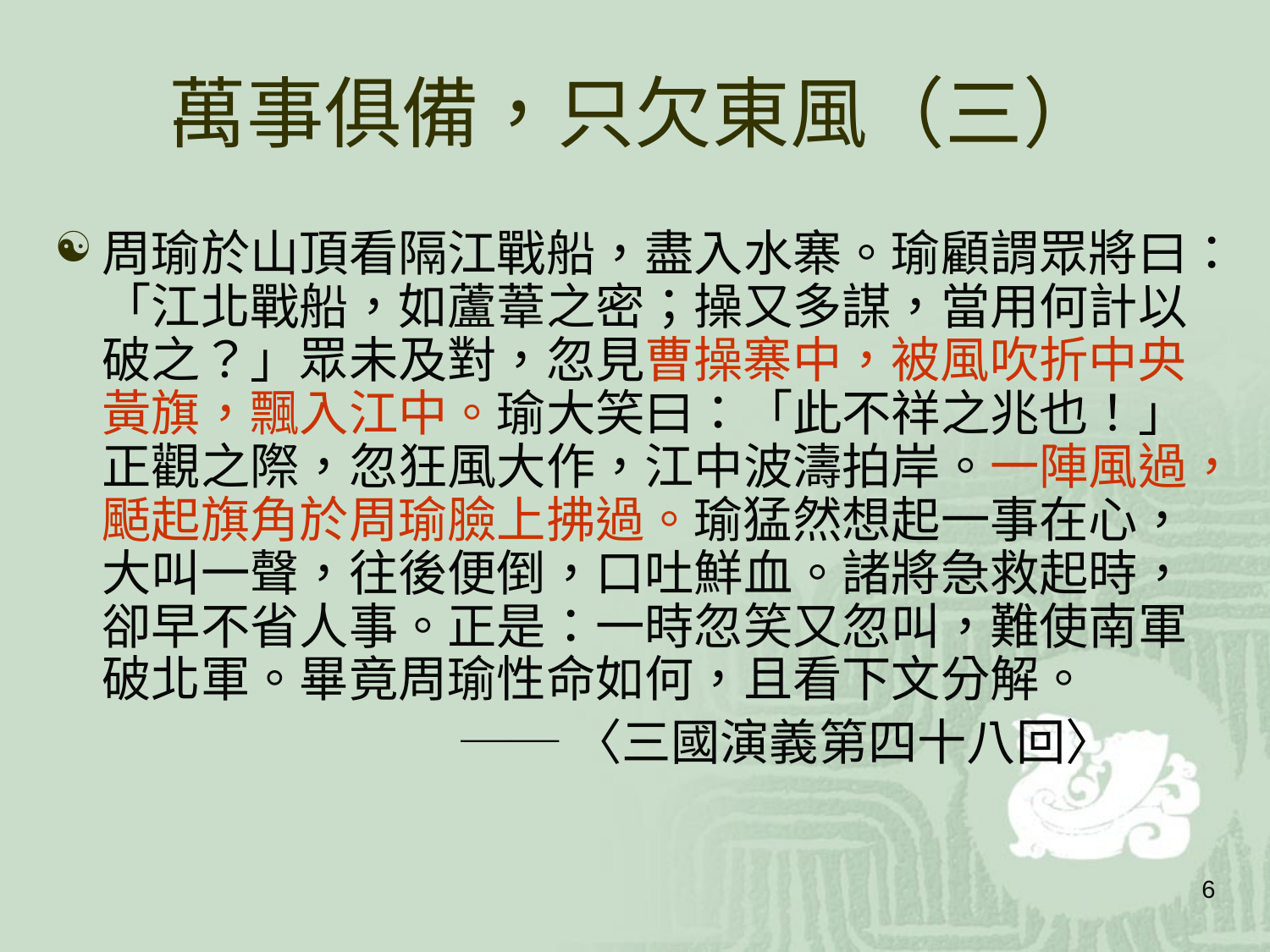

# 萬事俱備，只欠東風（三）
周瑜於山頂看隔江戰船，盡入水寨。瑜顧謂眾將曰：「江北戰船，如蘆葦之密；操又多謀，當用何計以破之？」眾未及對，忽見曹操寨中，被風吹折中央黃旗，飄入江中。瑜大笑曰：「此不祥之兆也！」正觀之際，忽狂風大作，江中波濤拍岸。一陣風過，颳起旗角於周瑜臉上拂過。瑜猛然想起一事在心，大叫一聲，往後便倒，口吐鮮血。諸將急救起時，卻早不省人事。正是：一時忽笑又忽叫，難使南軍破北軍。畢竟周瑜性命如何，且看下文分解。
                                     ──〈三國演義第四十八回〉
6